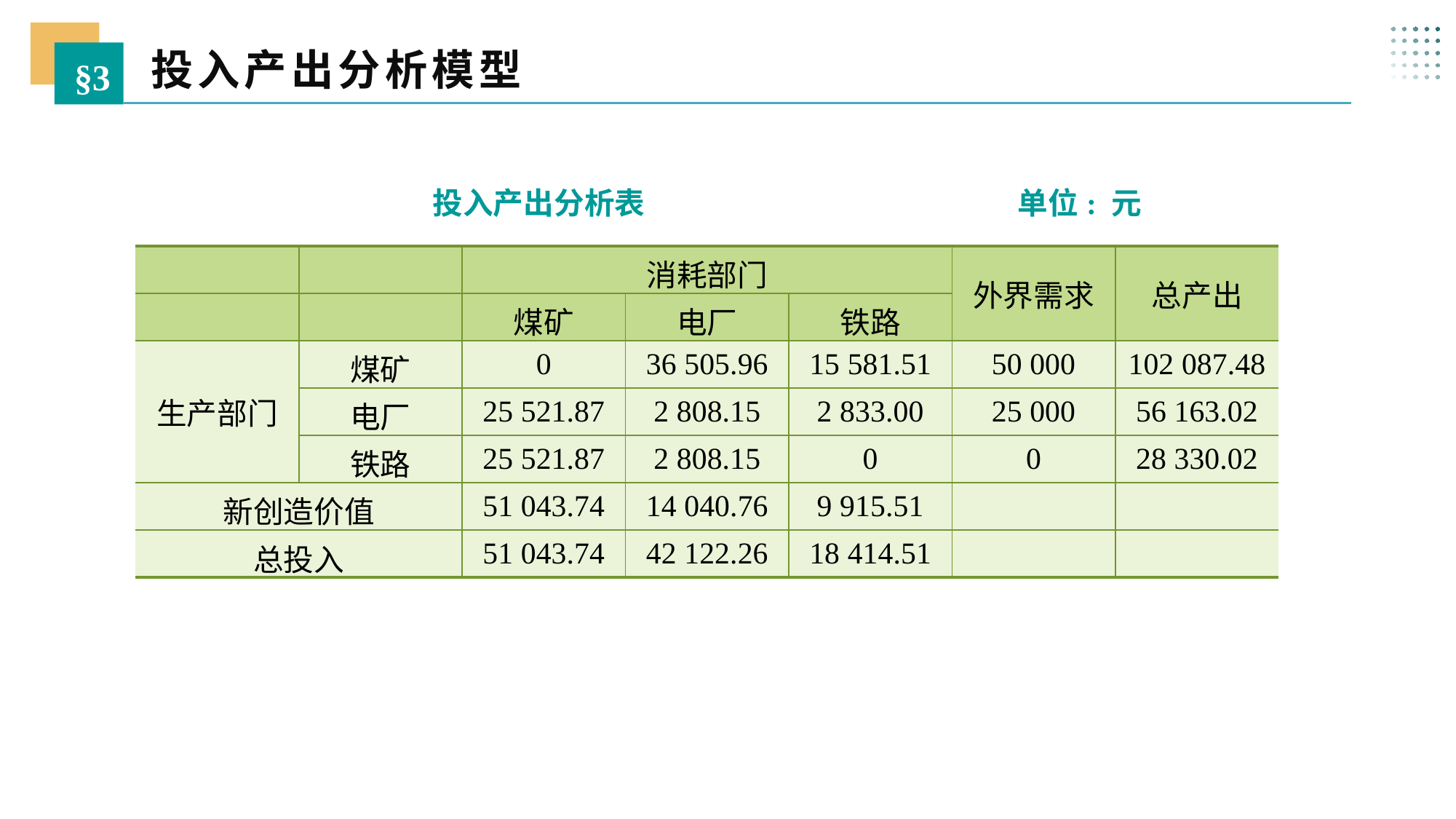

投入产出分析模型
§3
                      投入产出分析表                                                      单位: 元
|  |  | 消耗部门 |  |  | 外界需求 | 总产出 |
| --- | --- | --- | --- | --- | --- | --- |
|  |  | 煤矿 | 电厂 | 铁路 |  |  |
| 生产部门 | 煤矿 | 0 | 36 505.96 | 15 581.51 | 50 000 | 102 087.48 |
|  | 电厂 | 25 521.87 | 2 808.15 | 2 833.00 | 25 000 | 56 163.02 |
|  | 铁路 | 25 521.87 | 2 808.15 | 0 | 0 | 28 330.02 |
| 新创造价值 |  | 51 043.74 | 14 040.76 | 9 915.51 |  |  |
| 总投入 |  | 51 043.74 | 42 122.26 | 18 414.51 |  |  |